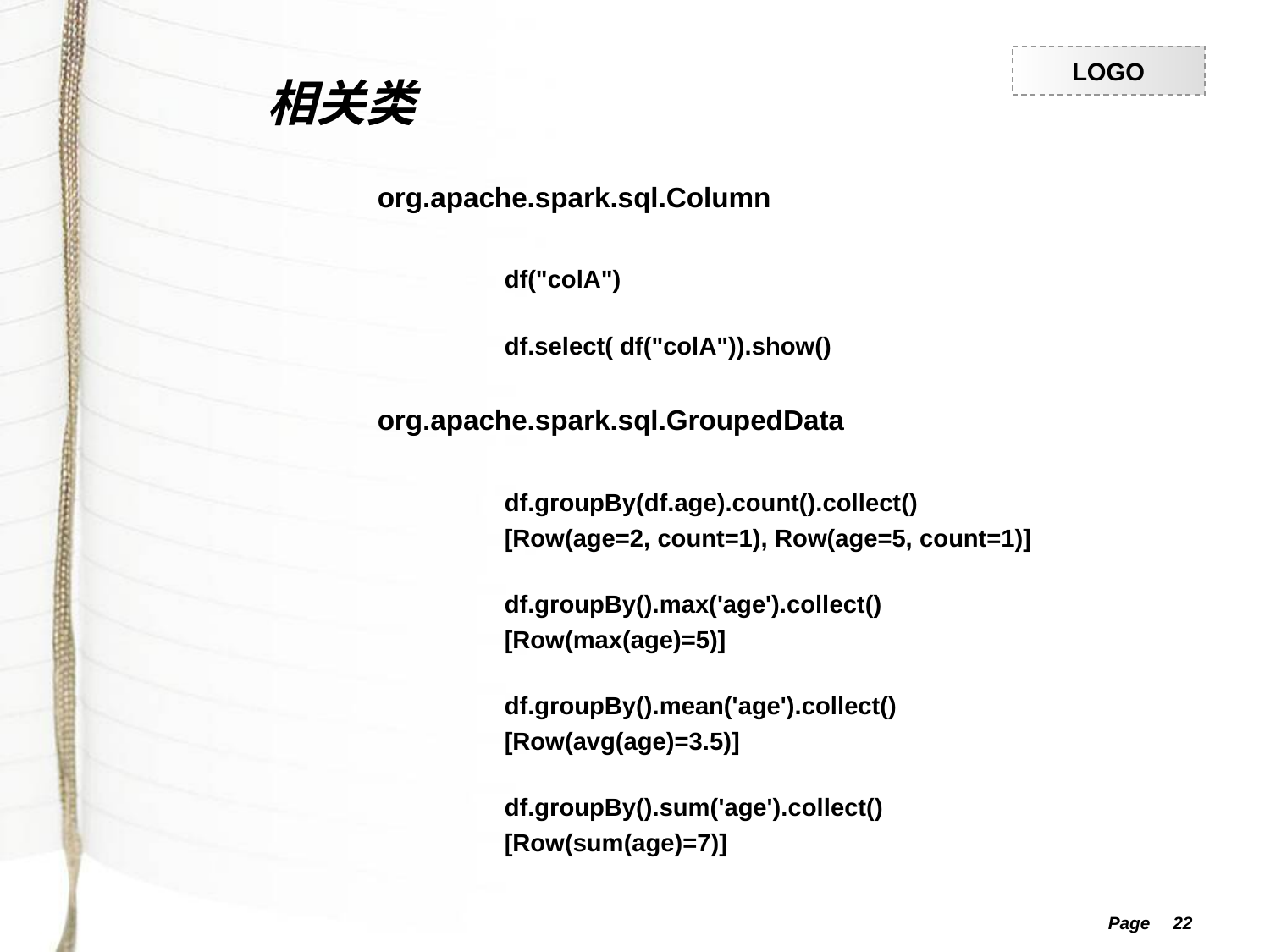

相关类
# org.apache.spark.sql.Column

	df("colA")

	df.select( df("colA")).show()

org.apache.spark.sql.GroupedData

	df.groupBy(df.age).count().collect()
	[Row(age=2, count=1), Row(age=5, count=1)]

	df.groupBy().max('age').collect()
	[Row(max(age)=5)]

	df.groupBy().mean('age').collect()
	[Row(avg(age)=3.5)]

	df.groupBy().sum('age').collect()
	[Row(sum(age)=7)]